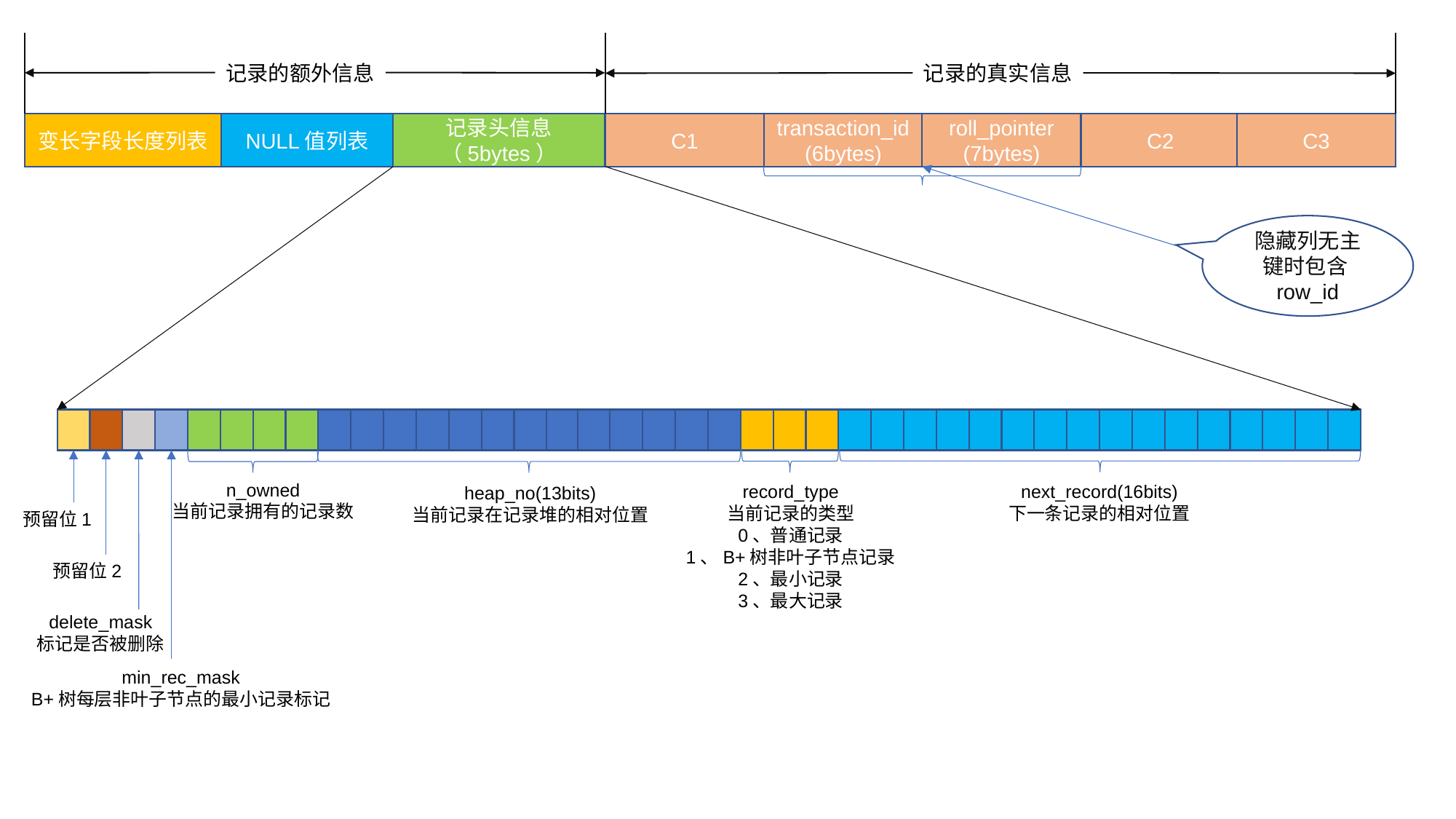

记录的额外信息
记录的真实信息
变长字段长度列表
NULL值列表
记录头信息（5bytes）
C1
transaction_id
(6bytes)
roll_pointer
(7bytes)
C2
C3
隐藏列无主键时包含row_id

n_owned
当前记录拥有的记录数
next_record(16bits)
下一条记录的相对位置
record_type
当前记录的类型
0、普通记录
1、B+树非叶子节点记录
2、最小记录
3、最大记录
heap_no(13bits)
当前记录在记录堆的相对位置
预留位1
预留位2
delete_mask
标记是否被删除
min_rec_mask
B+树每层非叶子节点的最小记录标记